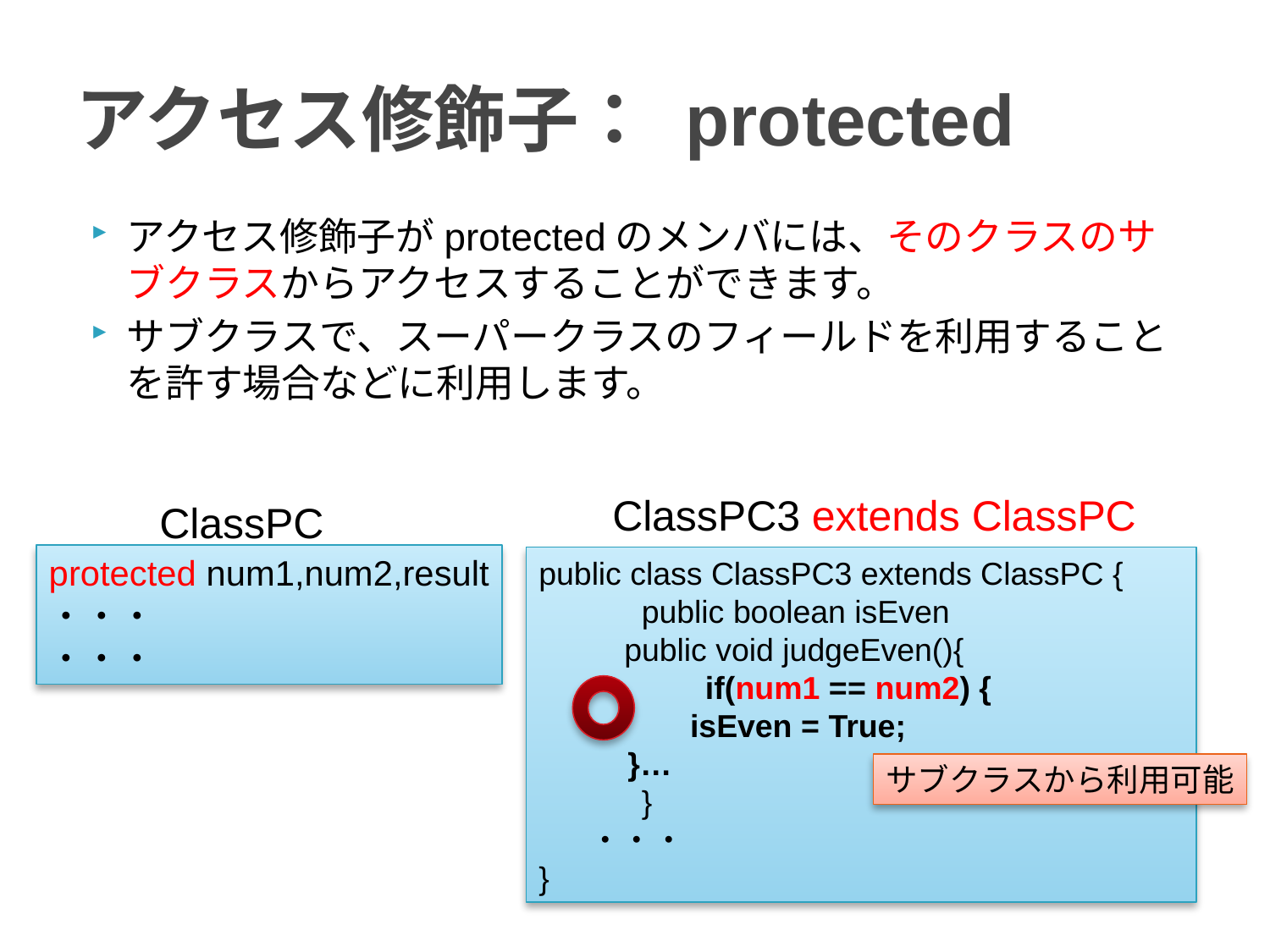

# アクセス修飾子： protected
アクセス修飾子がprotectedのメンバには、そのクラスのサブクラスからアクセスすることができます。
サブクラスで、スーパークラスのフィールドを利用することを許す場合などに利用します。

ClassPC3 extends ClassPC
ClassPC
protected num1,num2,result
・・・
・・・
public class ClassPC3 extends ClassPC {
　　　public boolean isEven
　　  public void judgeEven(){
　　　　　if(num1 == num2) {
                 isEven = True;
          }…
　　　}
      ・・・
}

サブクラスから利用可能